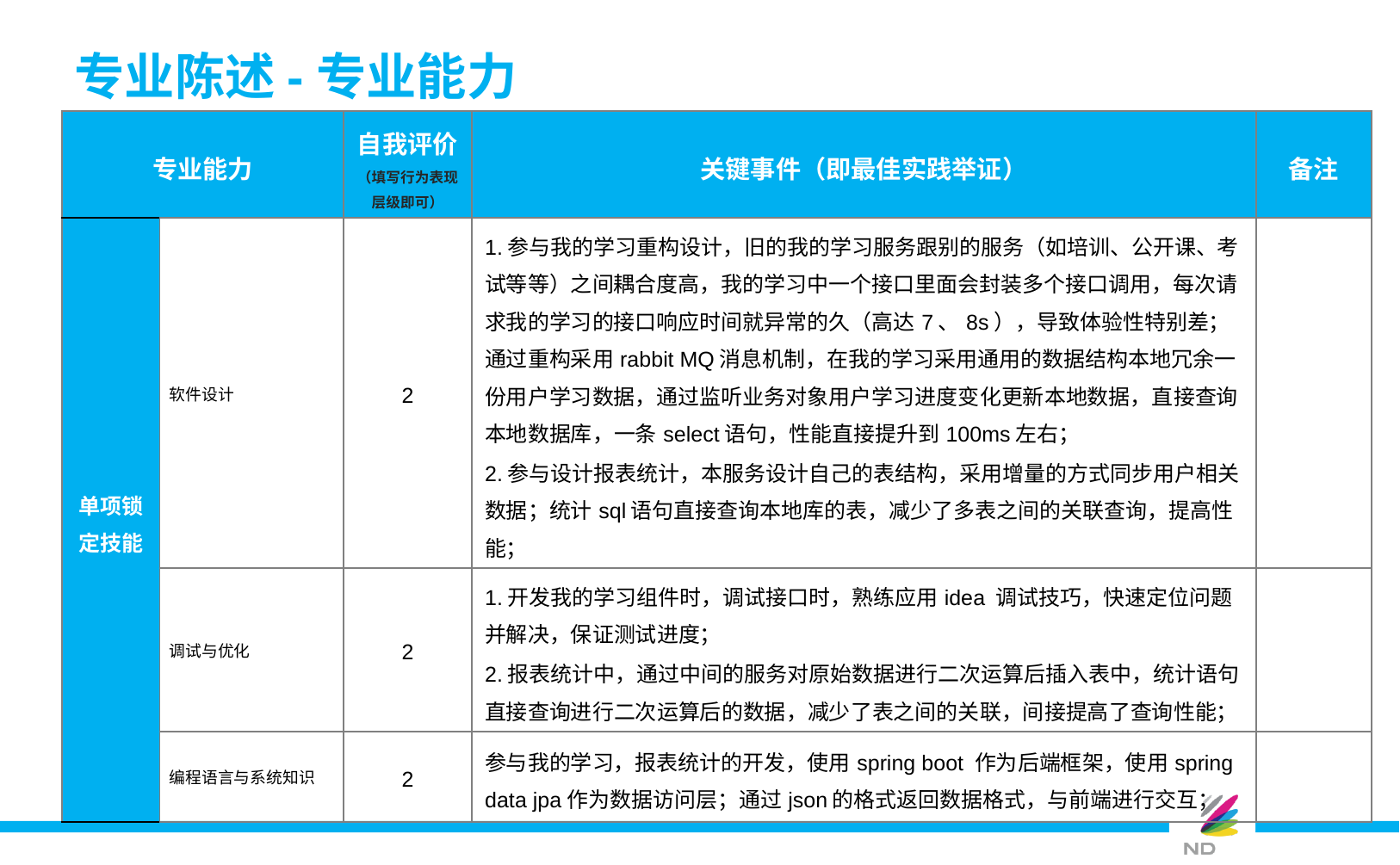

# 专业陈述-专业能力
| 专业能力 |  | 自我评价 （填写行为表现层级即可） | 关键事件（即最佳实践举证） | 备注 |
| --- | --- | --- | --- | --- |
| 单项锁定技能 | 软件设计 | 2 | 1.参与我的学习重构设计，旧的我的学习服务跟别的服务（如培训、公开课、考试等等）之间耦合度高，我的学习中一个接口里面会封装多个接口调用，每次请求我的学习的接口响应时间就异常的久（高达7、8s），导致体验性特别差；通过重构采用rabbit MQ消息机制，在我的学习采用通用的数据结构本地冗余一份用户学习数据，通过监听业务对象用户学习进度变化更新本地数据，直接查询本地数据库，一条select语句，性能直接提升到100ms左右； 2.参与设计报表统计，本服务设计自己的表结构，采用增量的方式同步用户相关数据；统计sql语句直接查询本地库的表，减少了多表之间的关联查询，提高性能； |  |
|  | 调试与优化 | 2 | 1.开发我的学习组件时，调试接口时，熟练应用idea 调试技巧，快速定位问题并解决，保证测试进度； 2.报表统计中，通过中间的服务对原始数据进行二次运算后插入表中，统计语句直接查询进行二次运算后的数据，减少了表之间的关联，间接提高了查询性能； |  |
|  | 编程语言与系统知识 | 2 | 参与我的学习，报表统计的开发，使用spring boot 作为后端框架，使用spring data jpa作为数据访问层；通过json的格式返回数据格式，与前端进行交互； |  |
6